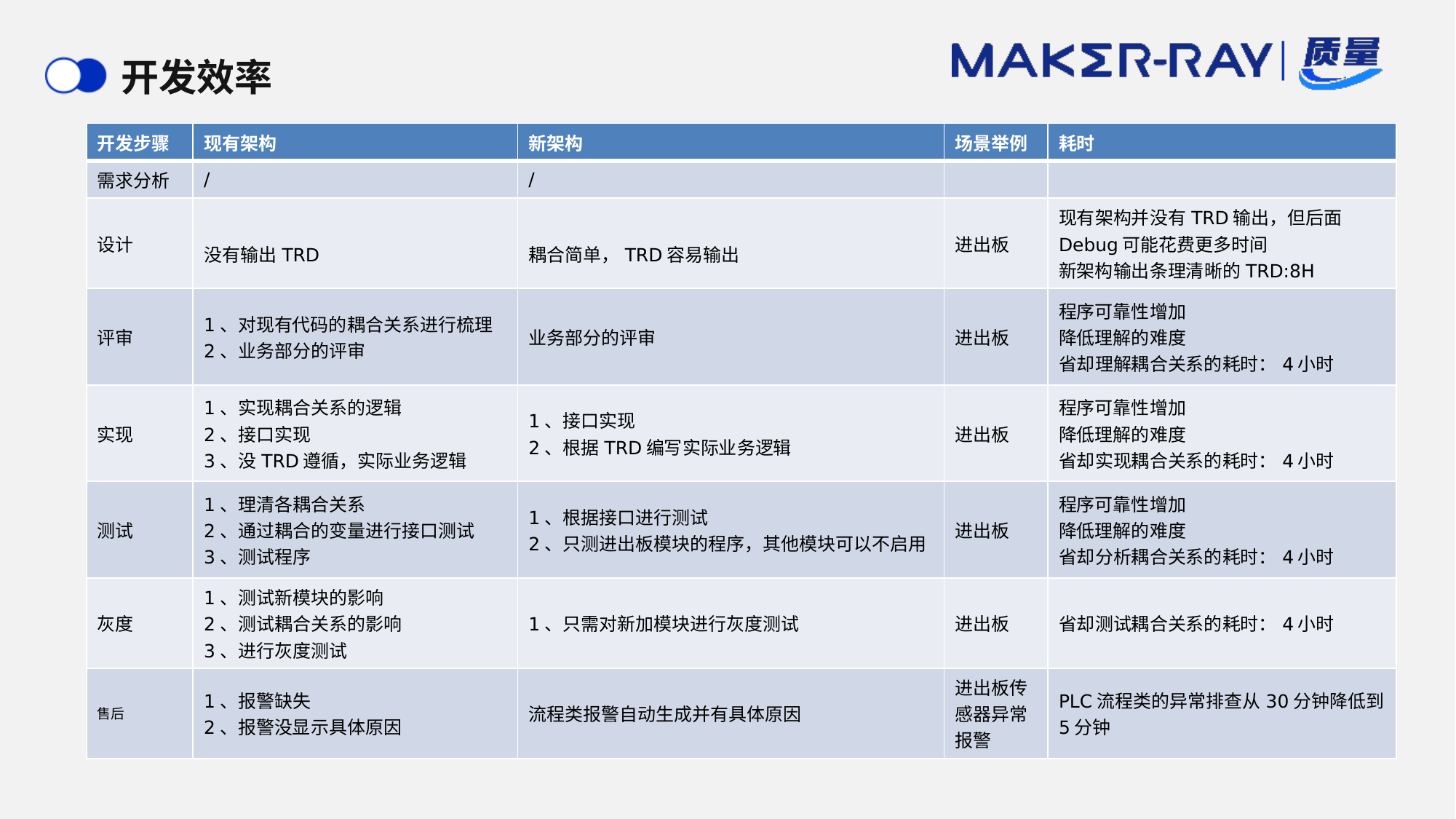

# 开发效率
| 开发步骤 | 现有架构 | 新架构 | 场景举例 | 耗时 |
| --- | --- | --- | --- | --- |
| 需求分析 | / | / |  |  |
| 设计 | 没有输出TRD | 耦合简单，TRD容易输出 | 进出板 | 现有架构并没有TRD输出，但后面Debug可能花费更多时间 新架构输出条理清晰的TRD:8H |
| 评审 | 1、对现有代码的耦合关系进行梳理 2、业务部分的评审 | 业务部分的评审 | 进出板 | 程序可靠性增加 降低理解的难度 省却理解耦合关系的耗时：4小时 |
| 实现 | 1、实现耦合关系的逻辑 2、接口实现 3、没TRD遵循，实际业务逻辑 | 1、接口实现 2、根据TRD编写实际业务逻辑 | 进出板 | 程序可靠性增加 降低理解的难度 省却实现耦合关系的耗时：4小时 |
| 测试 | 1、理清各耦合关系 2、通过耦合的变量进行接口测试 3、测试程序 | 1、根据接口进行测试 2、只测进出板模块的程序，其他模块可以不启用 | 进出板 | 程序可靠性增加 降低理解的难度 省却分析耦合关系的耗时：4小时 |
| 灰度 | 1、测试新模块的影响 2、测试耦合关系的影响 3、进行灰度测试 | 1、只需对新加模块进行灰度测试 | 进出板 | 省却测试耦合关系的耗时：4小时 |
| 售后 | 1、报警缺失 2、报警没显示具体原因 | 流程类报警自动生成并有具体原因 | 进出板传感器异常报警 | PLC流程类的异常排查从30分钟降低到5分钟 |